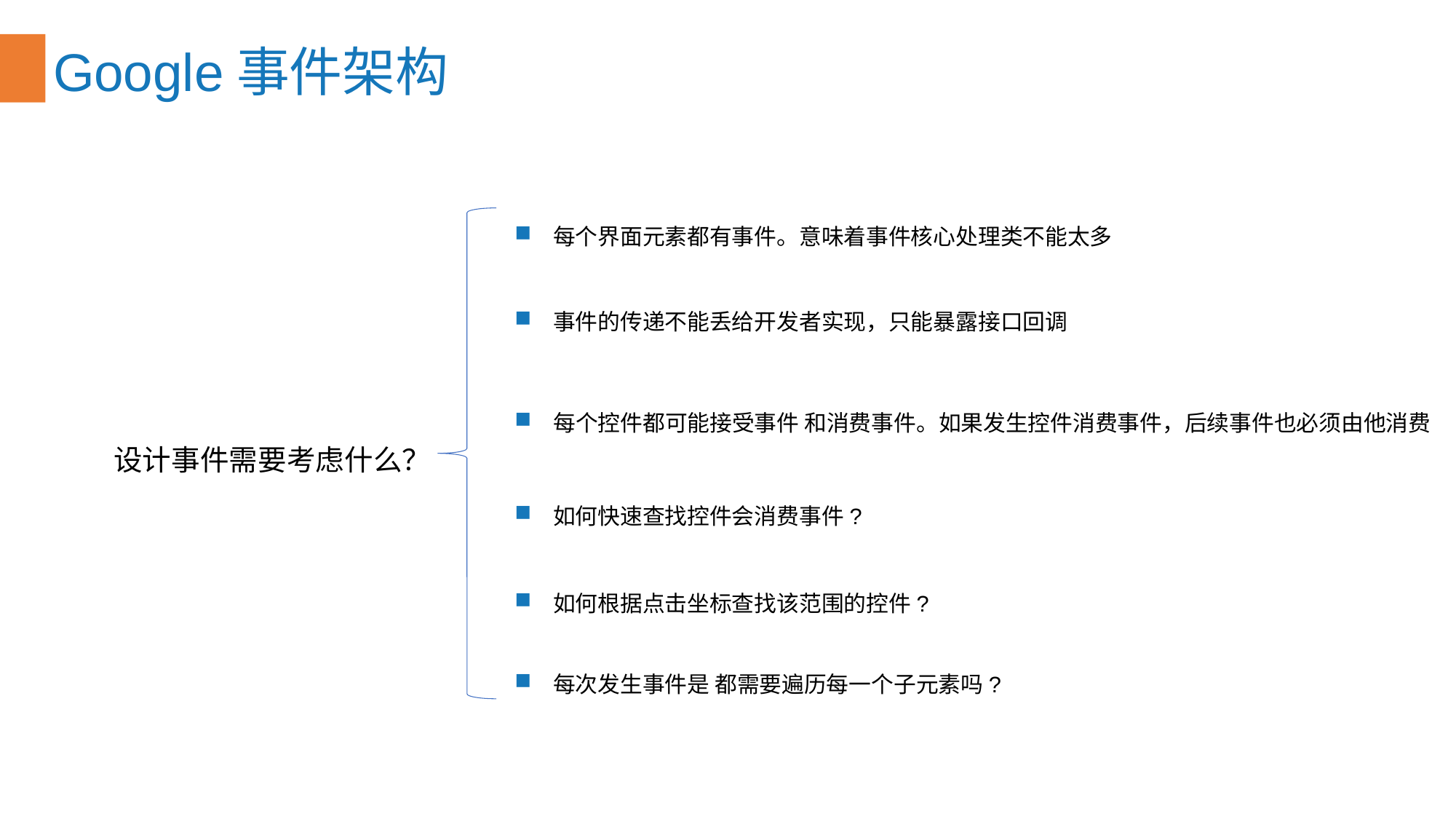

Google事件架构

每个界面元素都有事件。意味着事件核心处理类不能太多

事件的传递不能丢给开发者实现，只能暴露接口回调
每个控件都可能接受事件 和消费事件。如果发生控件消费事件，后续事件也必须由他消费
设计事件需要考虑什么？
如何快速查找控件会消费事件?
如何根据点击坐标查找该范围的控件?

每次发生事件是 都需要遍历每一个子元素吗?